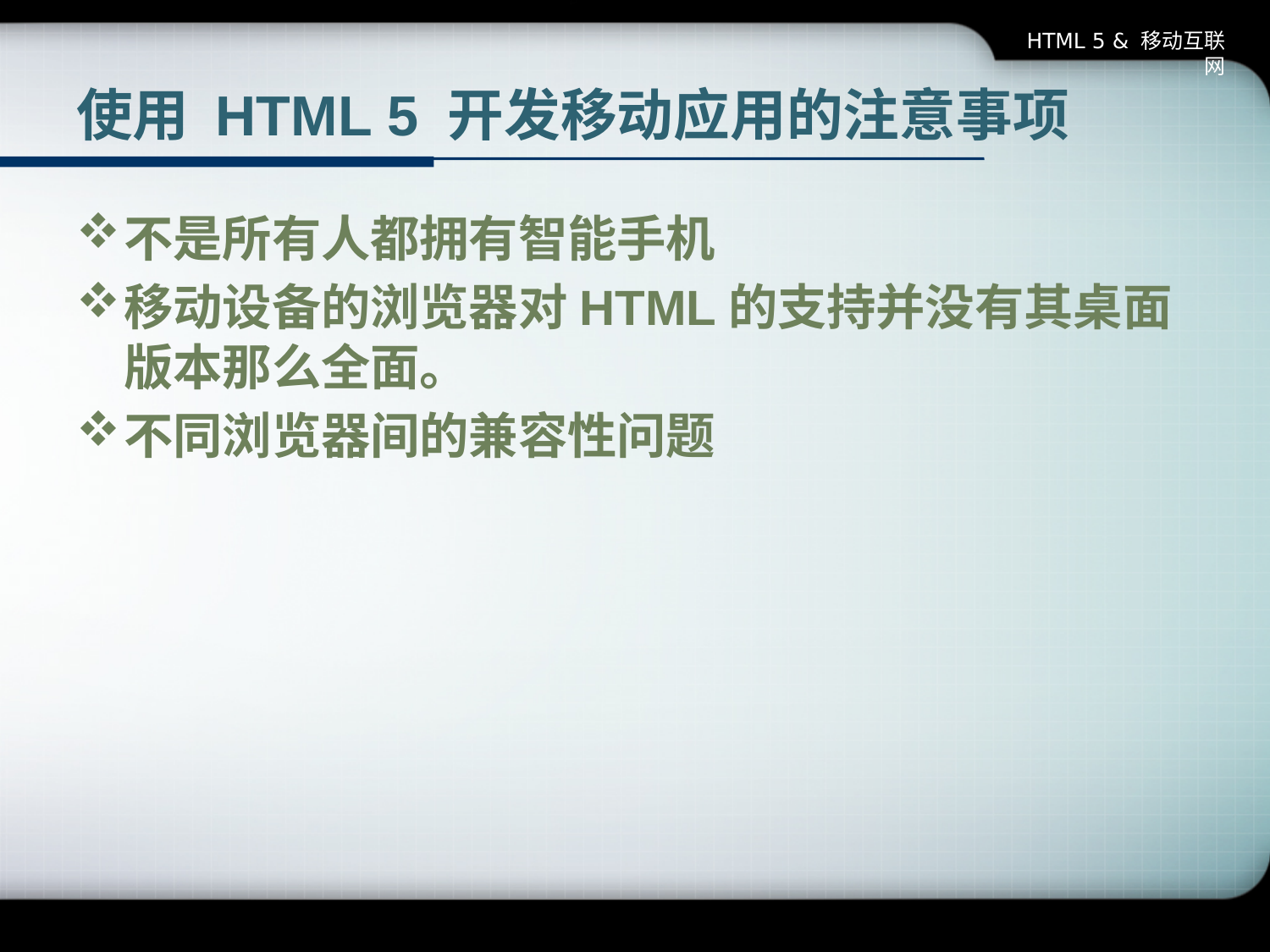

HTML 5 & 移动互联网
# 使用 HTML 5 开发移动应用的注意事项
不是所有人都拥有智能手机
移动设备的浏览器对HTML的支持并没有其桌面版本那么全面。
不同浏览器间的兼容性问题